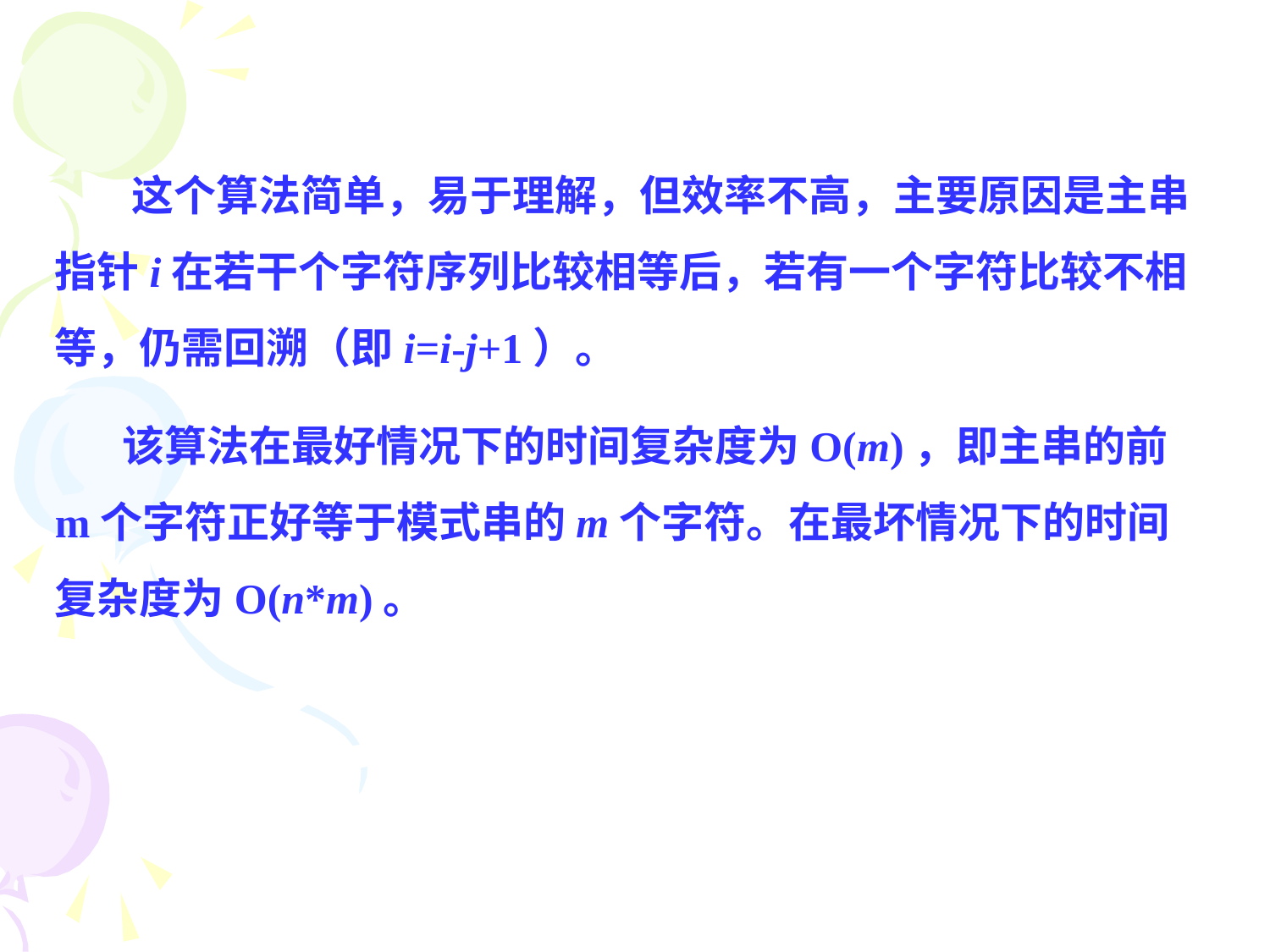

这个算法简单，易于理解，但效率不高，主要原因是主串指针i在若干个字符序列比较相等后，若有一个字符比较不相等，仍需回溯（即i=i-j+1）。
      该算法在最好情况下的时间复杂度为O(m)，即主串的前m个字符正好等于模式串的m个字符。在最坏情况下的时间复杂度为O(n*m)。